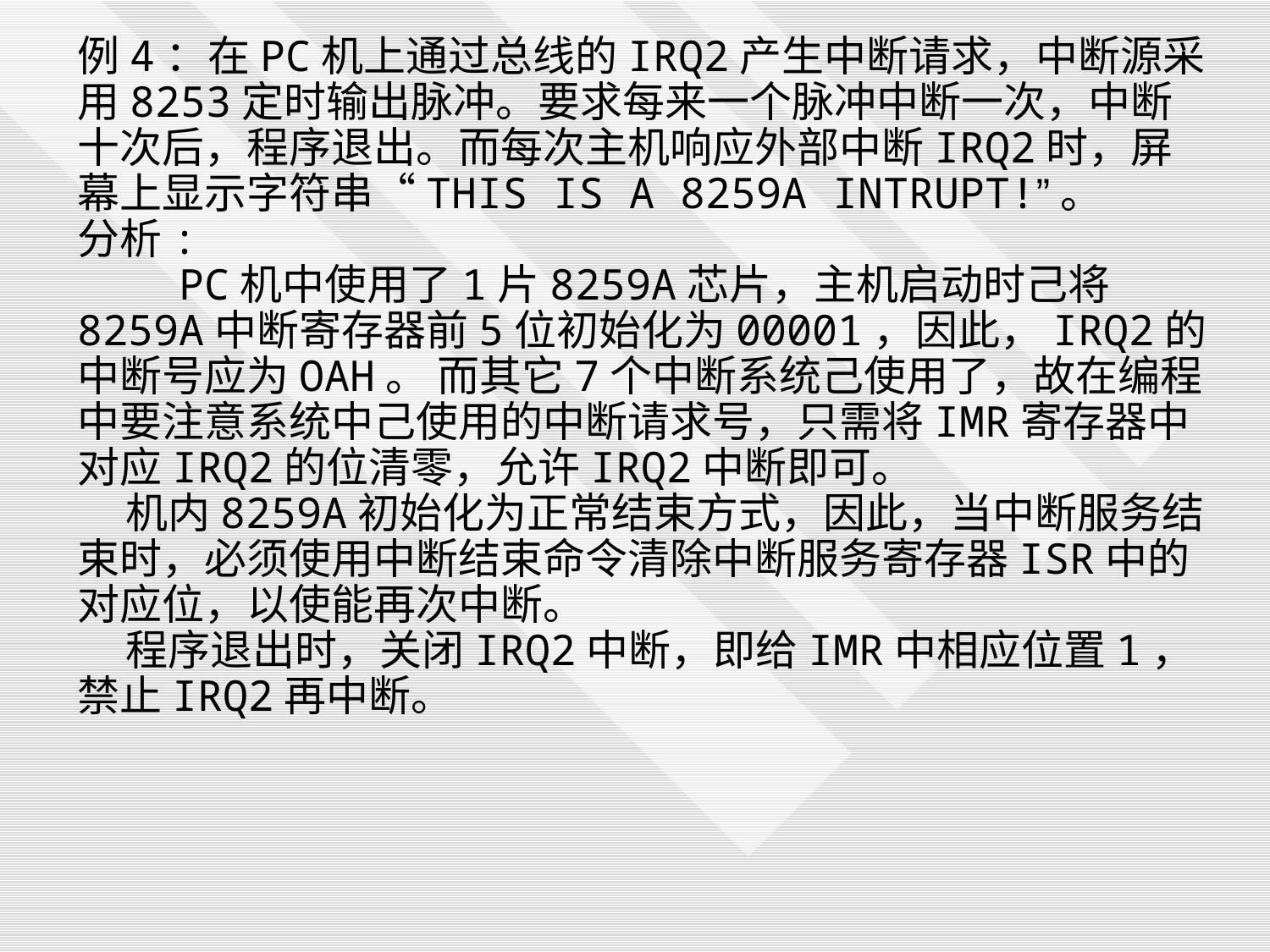

例4：在PC机上通过总线的IRQ2产生中断请求，中断源采用8253定时输出脉冲。要求每来一个脉冲中断一次，中断十次后，程序退出。而每次主机响应外部中断IRQ2时，屏幕上显示字符串“THIS IS A 8259A INTRUPT!”。
分析:
    PC机中使用了1片8259A芯片，主机启动时己将8259A中断寄存器前5位初始化为00001，因此，IRQ2的中断号应为OAH。 而其它7个中断系统己使用了，故在编程中要注意系统中己使用的中断请求号，只需将IMR寄存器中对应IRQ2的位清零，允许IRQ2中断即可。
    机内8259A初始化为正常结束方式，因此，当中断服务结束时，必须使用中断结束命令清除中断服务寄存器ISR中的对应位，以使能再次中断。
    程序退出时，关闭IRQ2中断，即给IMR中相应位置1，禁止IRQ2再中断。